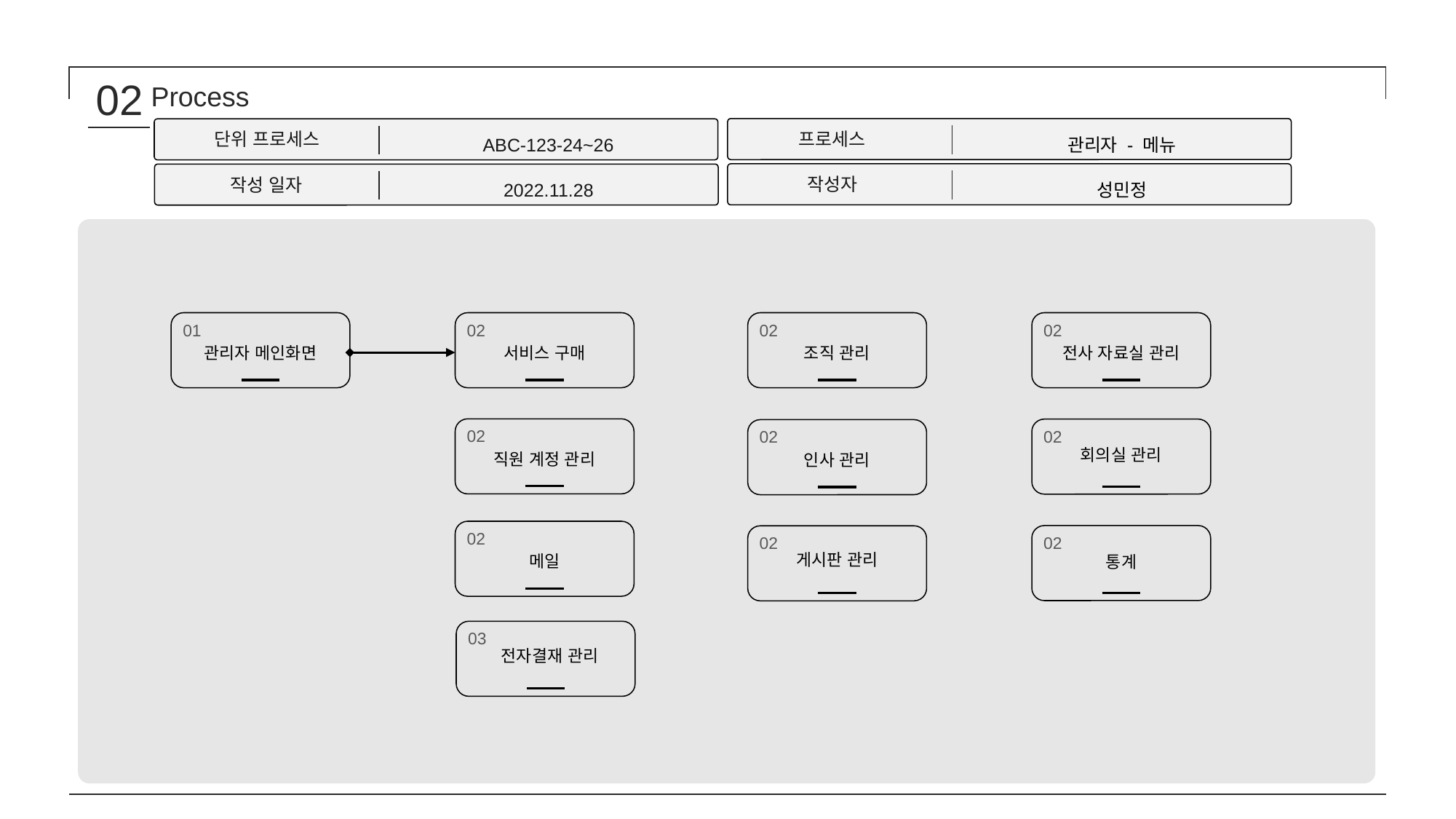

02
Process

프로세스
관리자 - 메뉴

단위 프로세스
ABC-123-24~26

작성자
성민정

작성 일자
2022.11.28

01
관리자 메인화면

02
서비스 구매

02
조직 관리

02
전사 자료실 관리

02
직원 계정 관리

02
회의실 관리

02
인사 관리

02
메일

02
통계

02
게시판 관리

03
전자결재 관리